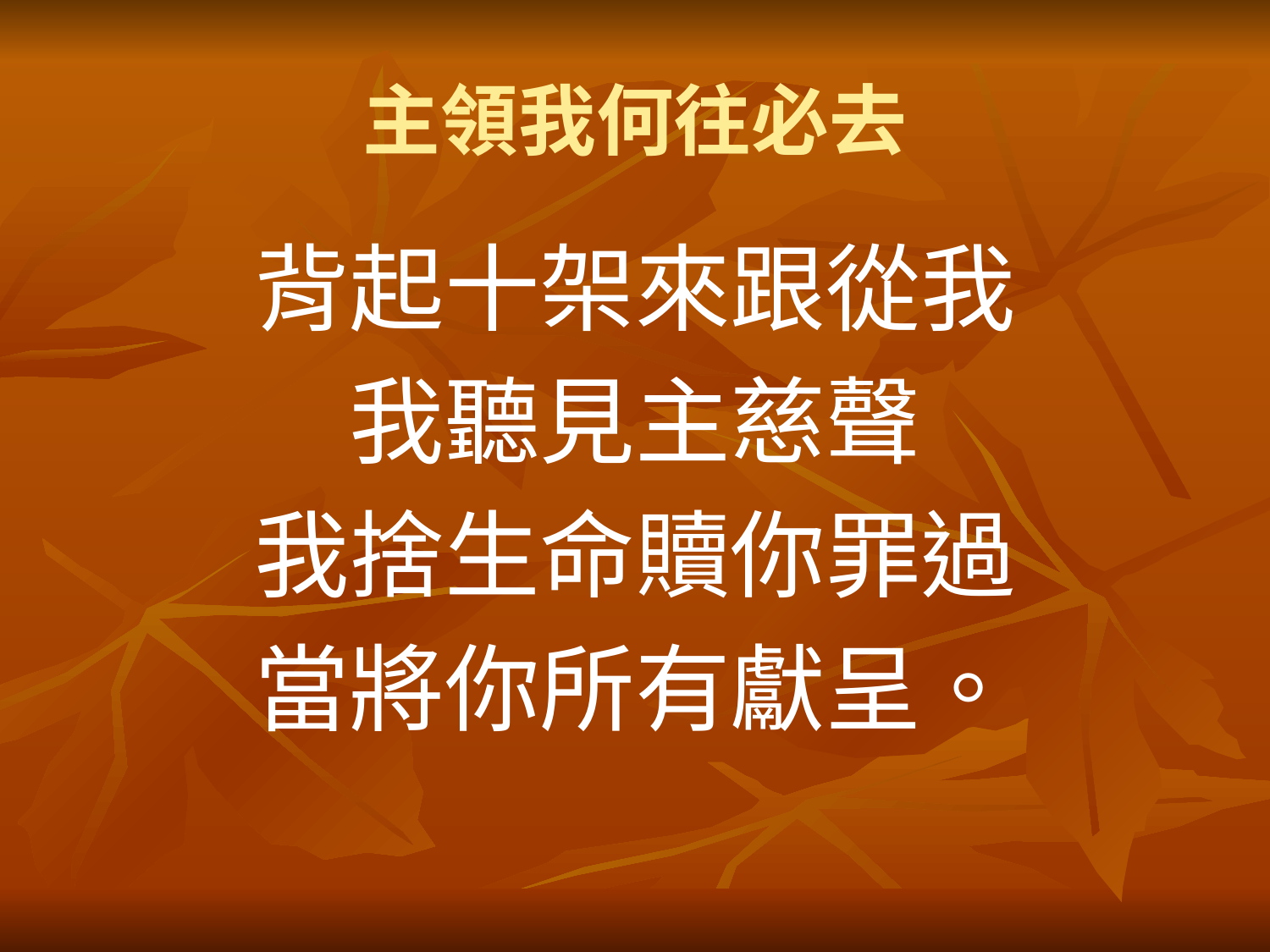

# 主領我何往必去
背起十架來跟從我
我聽見主慈聲
我捨生命贖你罪過
當將你所有獻呈。